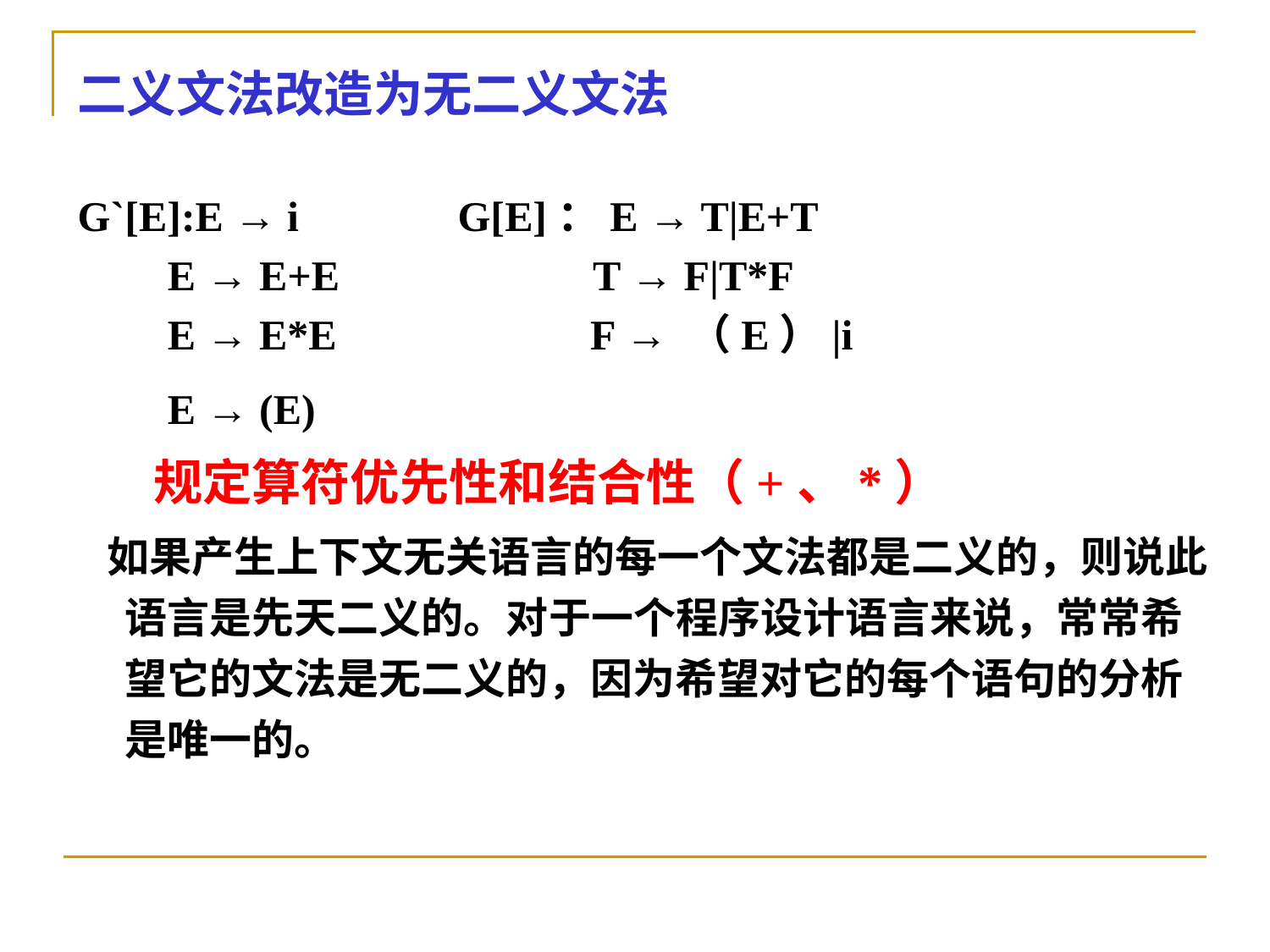

二义文法改造为无二义文法

G`[E]:E → i               G[E]：E → T|E+T
	    E → E+E                        T → F|T*F
	    E → E*E                        F → （E）|i
	    E → (E)
     规定算符优先性和结合性（+、*）
  如果产生上下文无关语言的每一个文法都是二义的，则说此语言是先天二义的。对于一个程序设计语言来说，常常希望它的文法是无二义的，因为希望对它的每个语句的分析是唯一的。
113